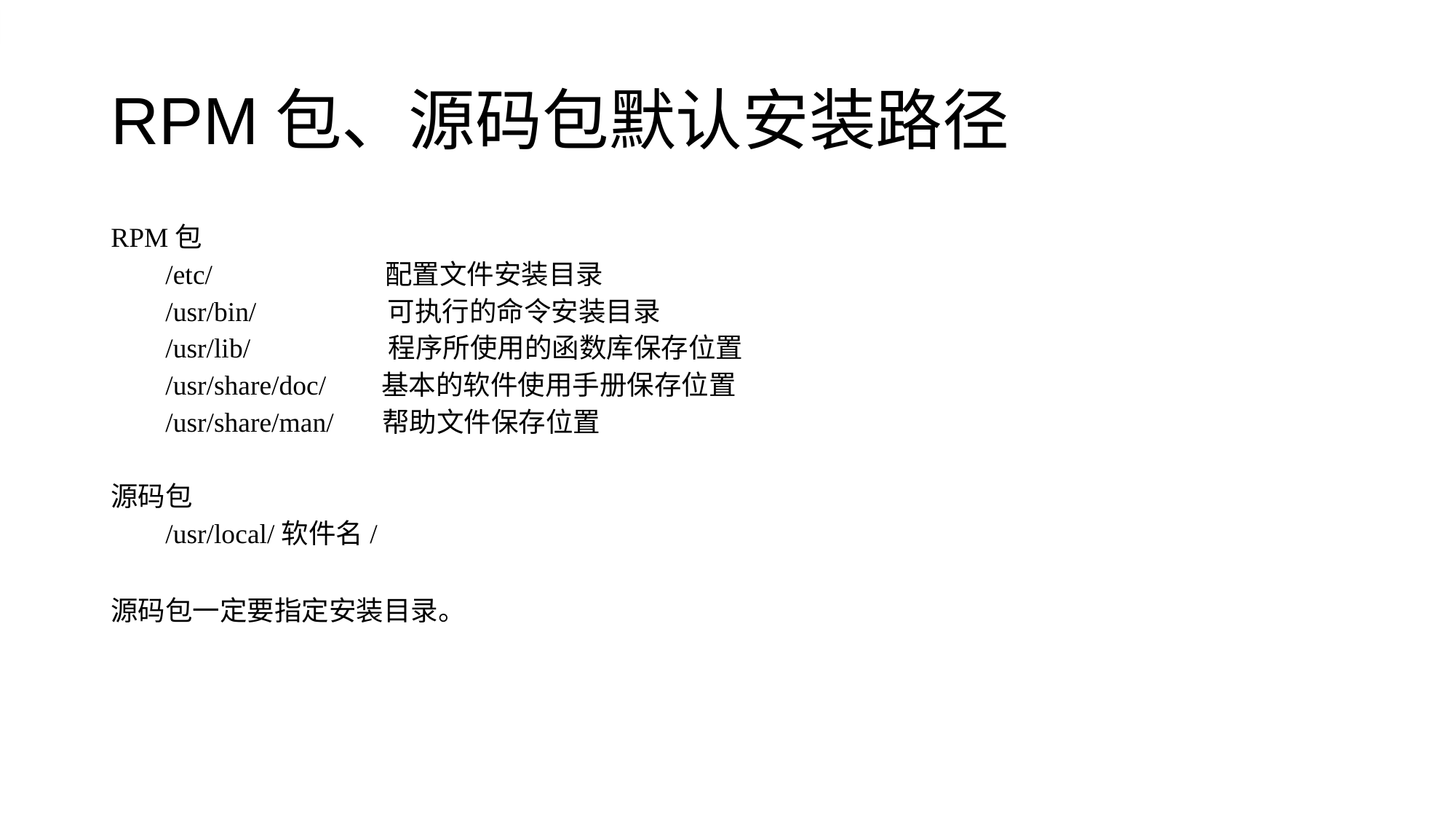

# RPM包、源码包默认安装路径
RPM包
/etc/                        配置文件安装目录
/usr/bin/                  可执行的命令安装目录
/usr/lib/                   程序所使用的函数库保存位置
/usr/share/doc/       基本的软件使用手册保存位置
/usr/share/man/      帮助文件保存位置

源码包
/usr/local/软件名/

源码包一定要指定安装目录。